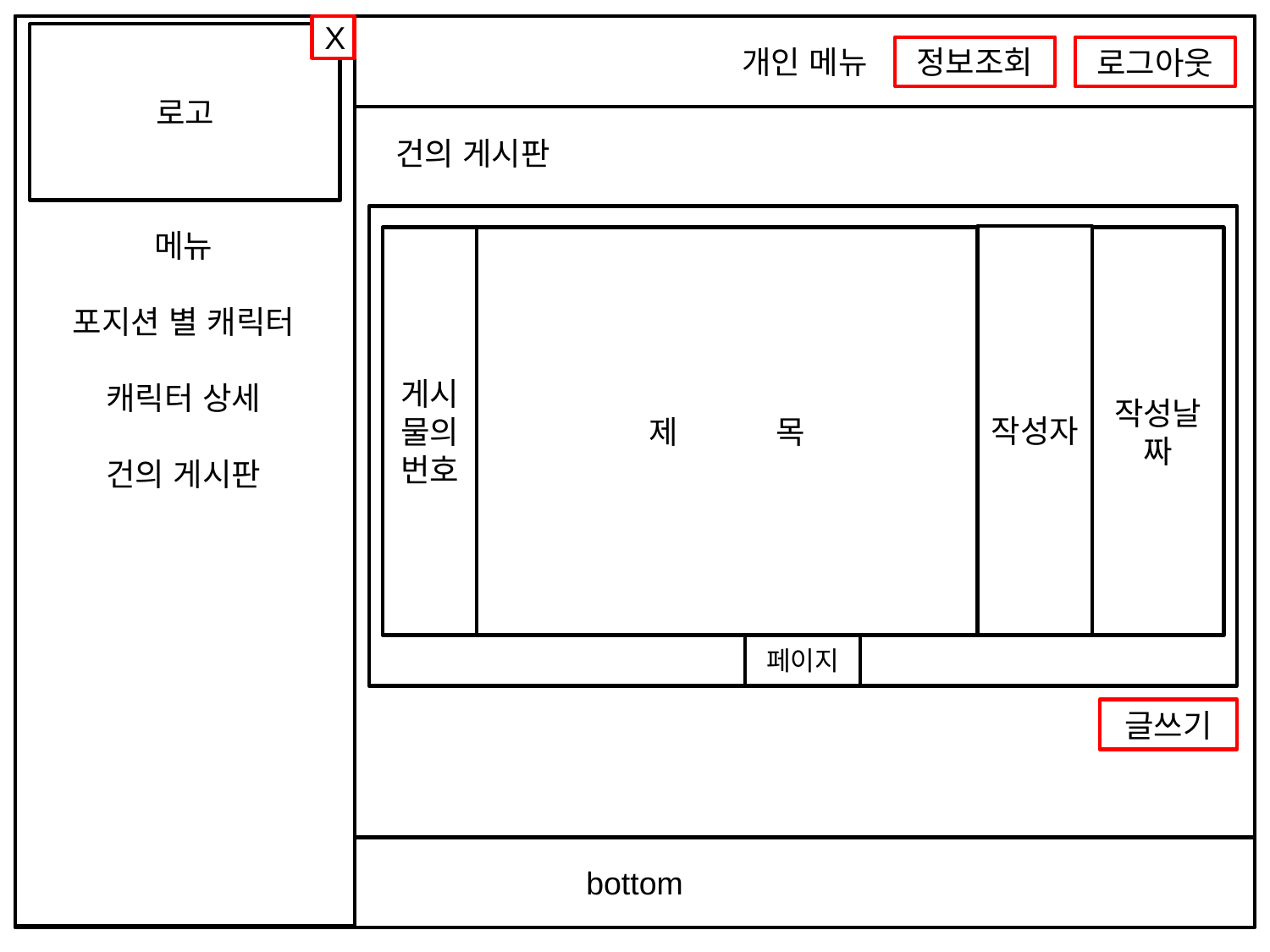

X

로고
메뉴

포지션 별 캐릭터

캐릭터 상세

건의 게시판
개인 메뉴
정보조회
로그아웃
건의 게시판

작성자
게시물의번호
제	목
작성날짜
페이지
글쓰기
bottom